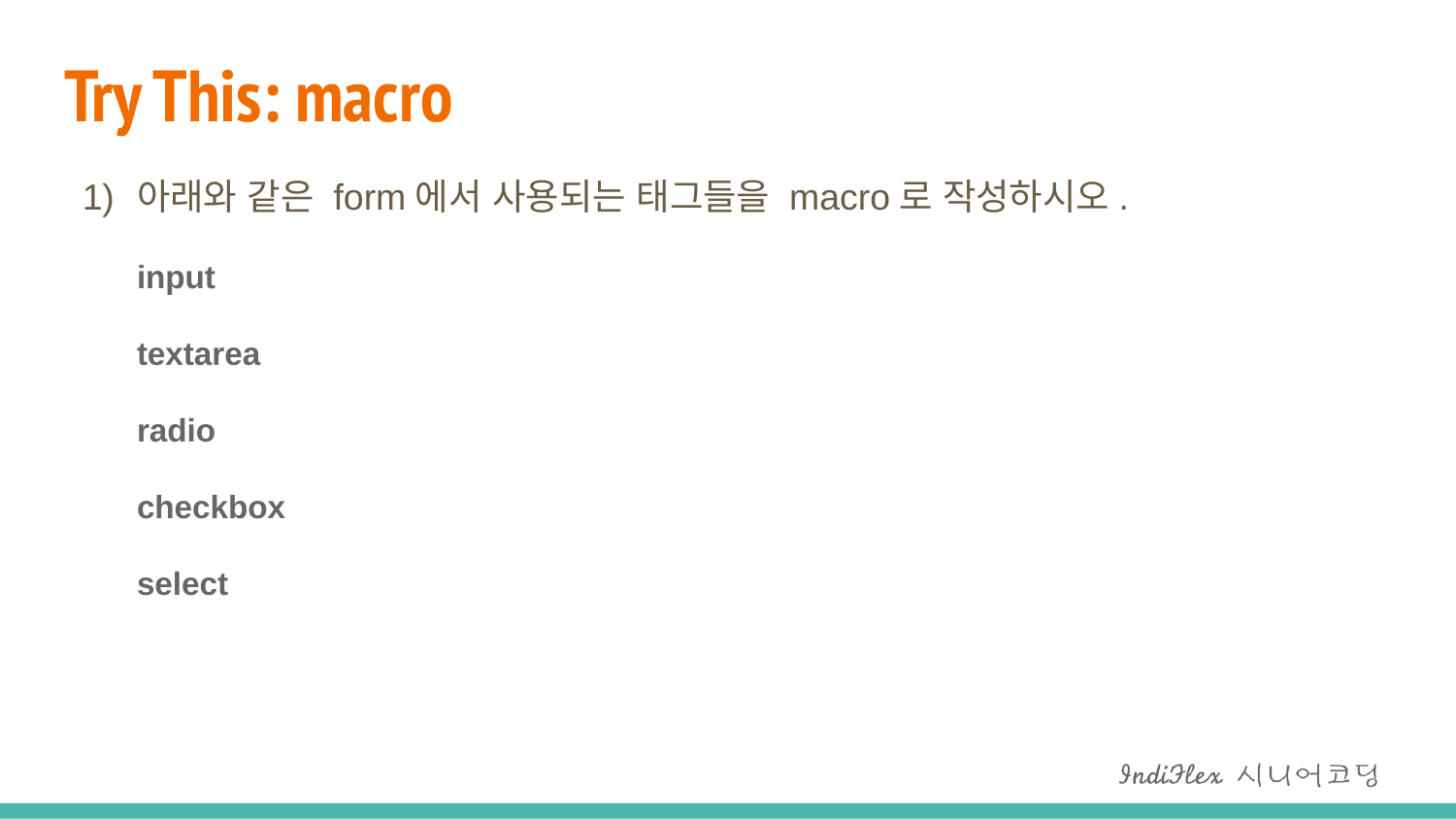

# Try This: macro
아래와 같은 form에서 사용되는 태그들을 macro로 작성하시오.
input
textarea
radio
checkbox
select